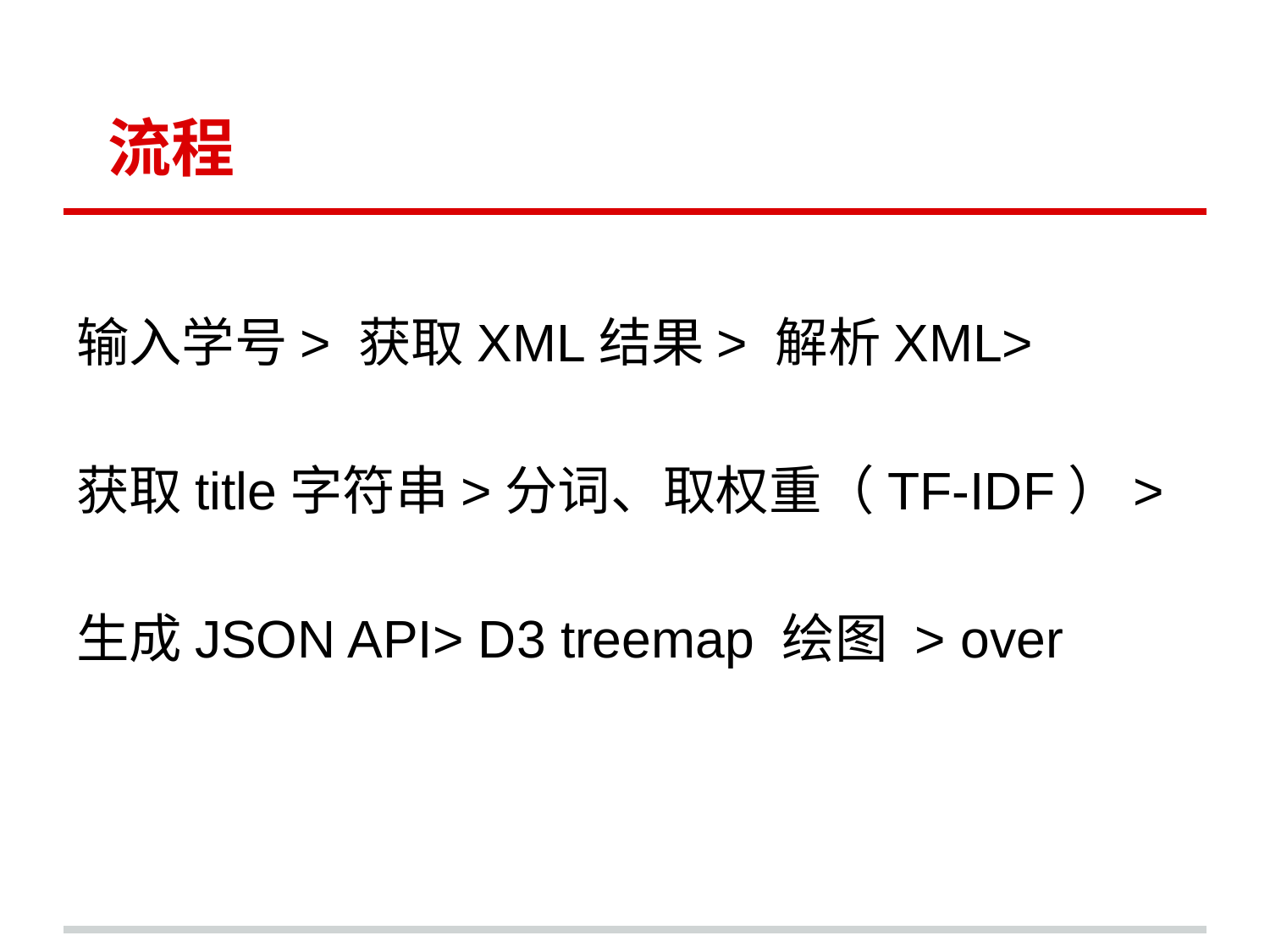

# 流程

输入学号> 获取XML结果> 解析XML>

获取title字符串>分词、取权重（TF-IDF）>

生成JSON API> D3 treemap 绘图 > over